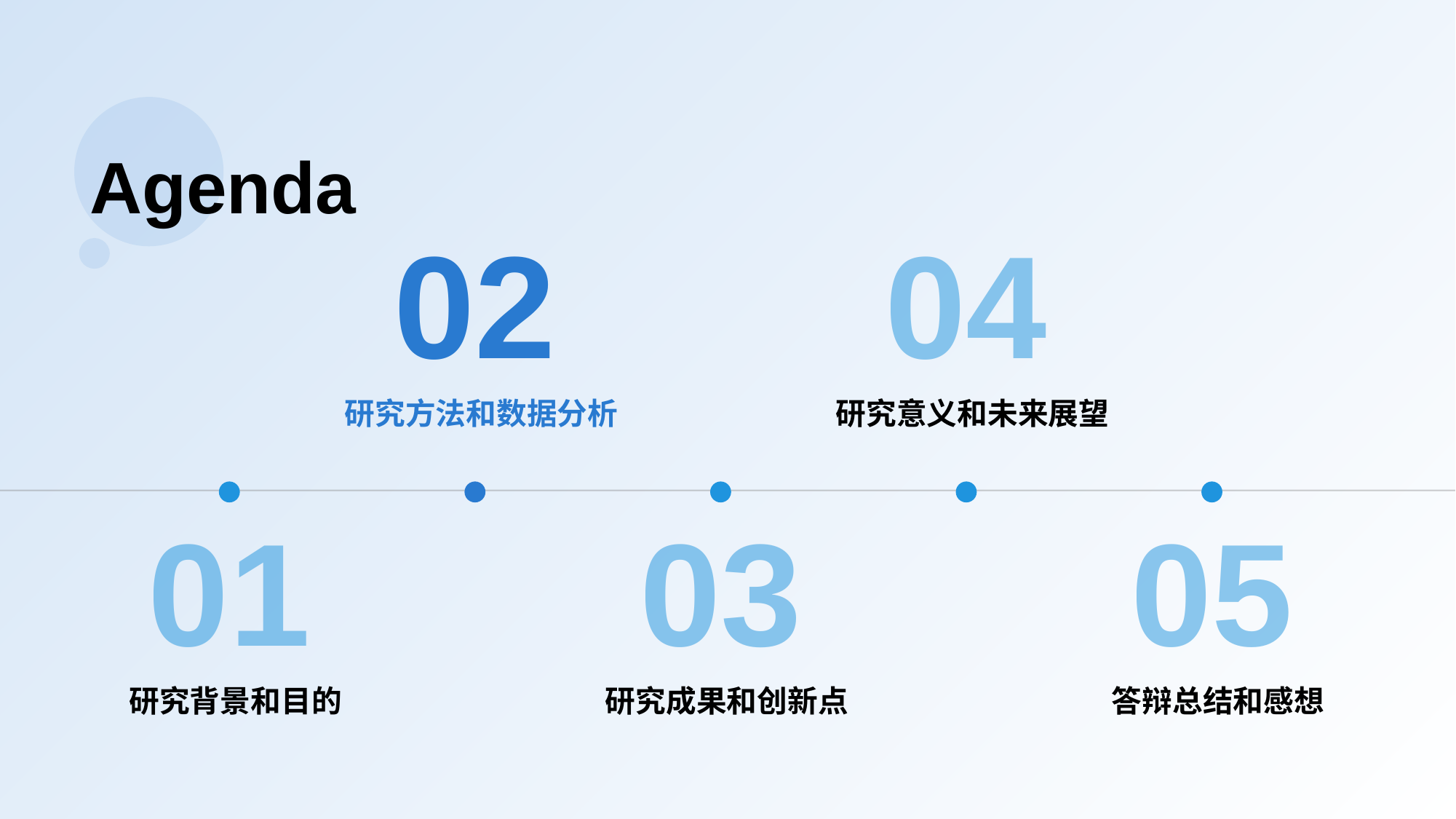

Agenda
02
研究方法和数据分析

04
研究意义和未来展望

05
答辩总结和感想

01
研究背景和目的

03
研究成果和创新点